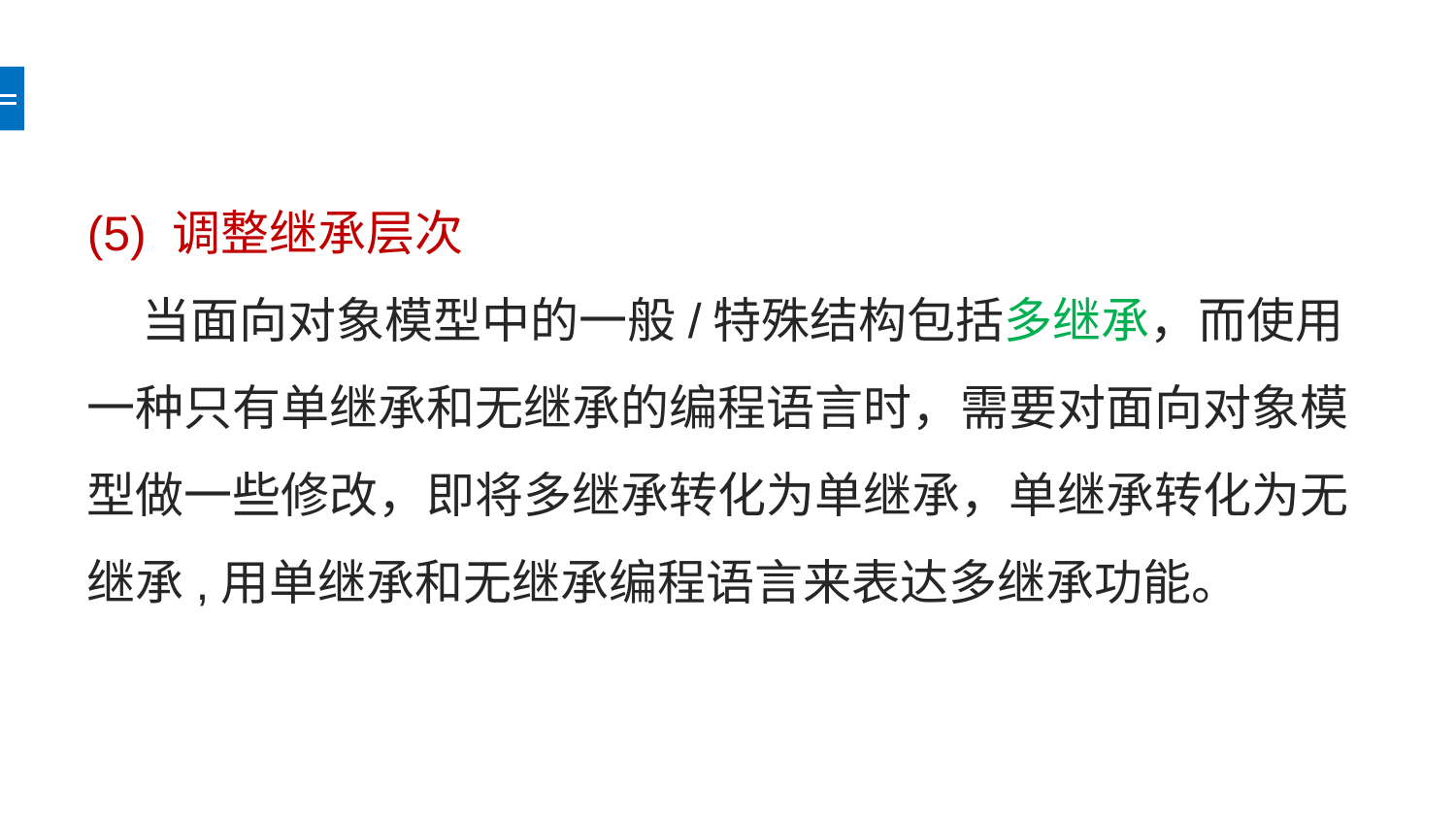

(5) 调整继承层次
    当面向对象模型中的一般/特殊结构包括多继承，而使用一种只有单继承和无继承的编程语言时，需要对面向对象模型做一些修改，即将多继承转化为单继承，单继承转化为无继承,用单继承和无继承编程语言来表达多继承功能。